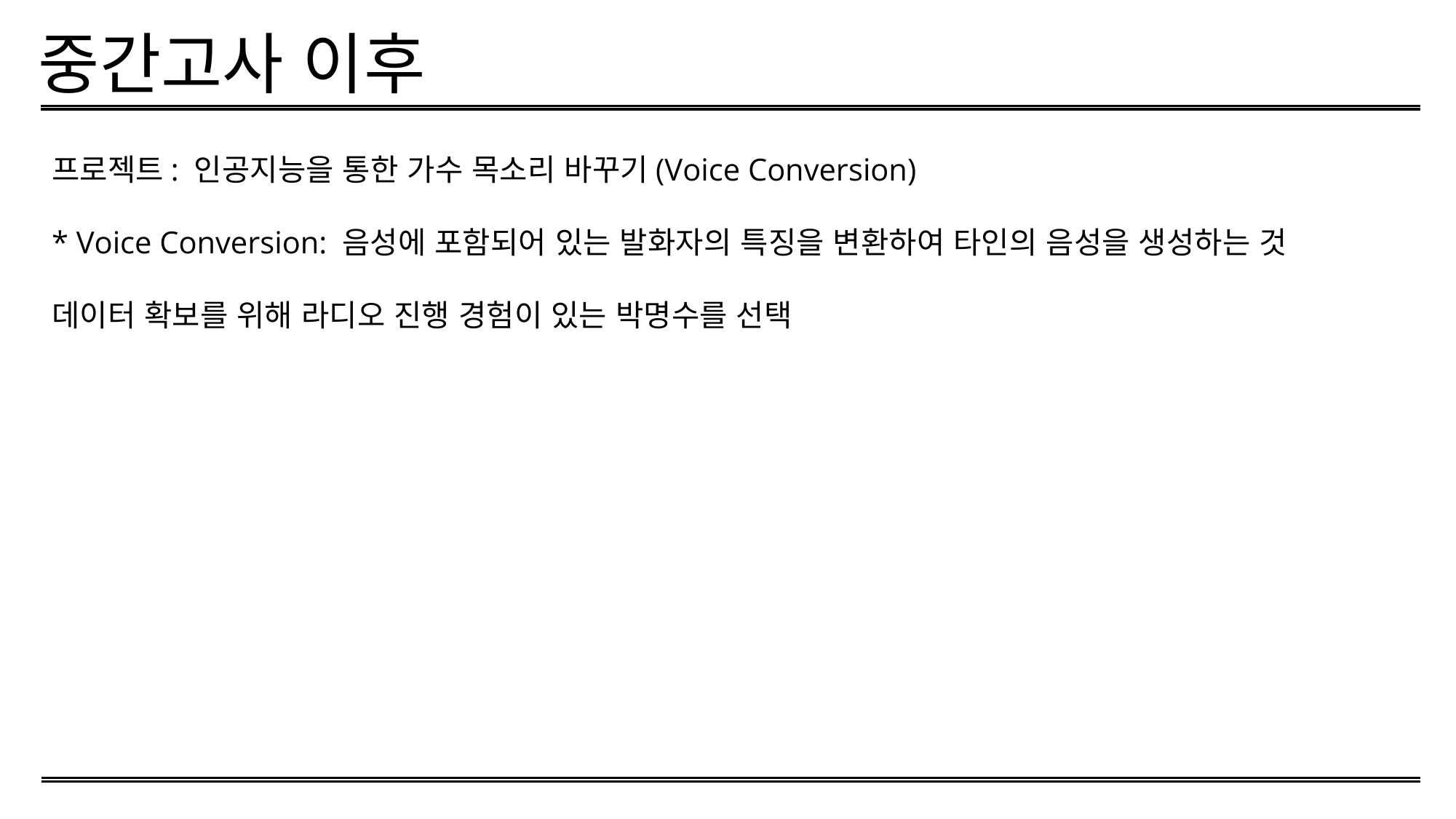

중간고사 이후
프로젝트: 인공지능을 통한 가수 목소리 바꾸기(Voice Conversion)

* Voice Conversion: 음성에 포함되어 있는 발화자의 특징을 변환하여 타인의 음성을 생성하는 것

데이터 확보를 위해 라디오 진행 경험이 있는 박명수를 선택